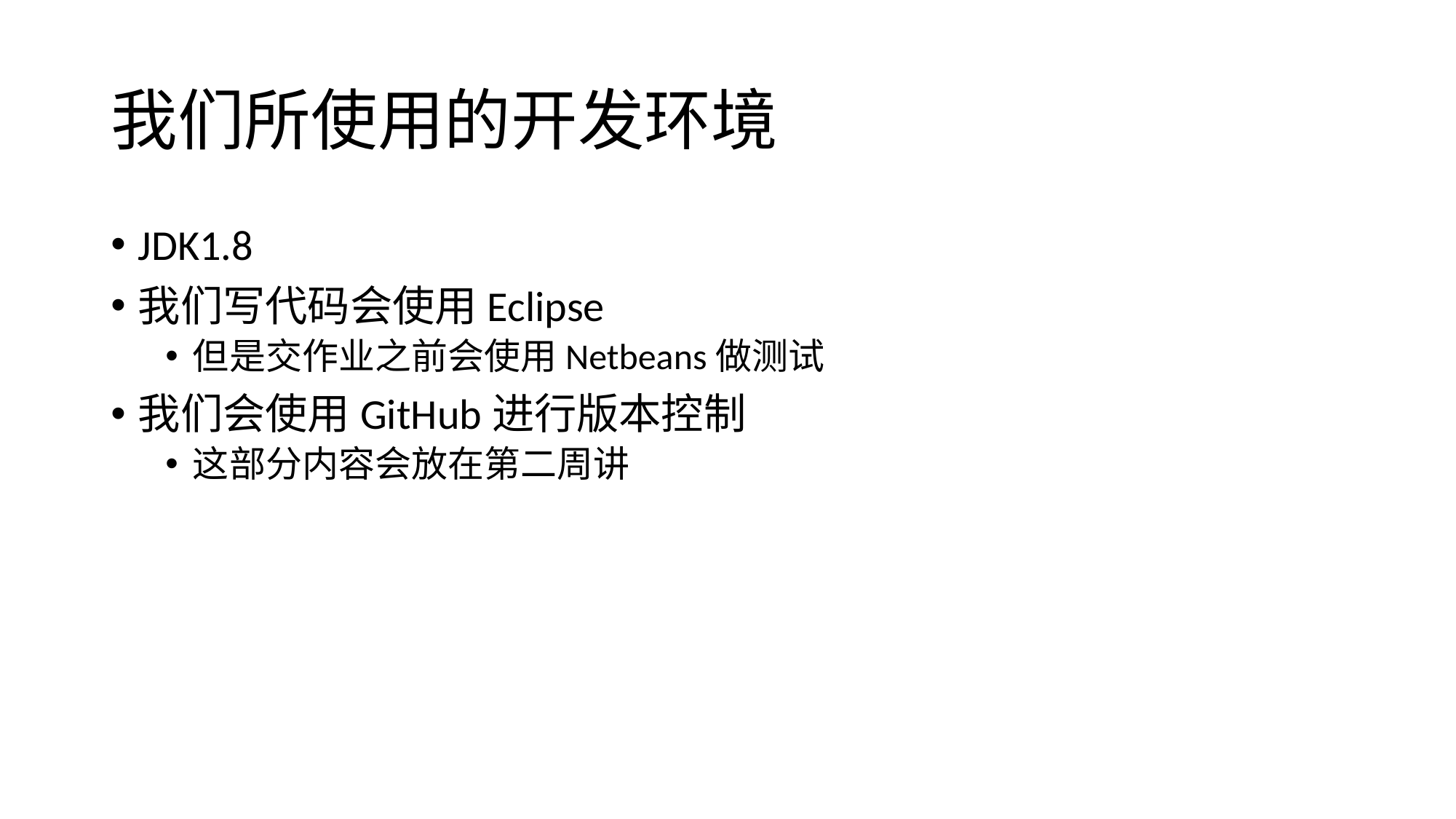

# 我们所使用的开发环境
JDK1.8
我们写代码会使用Eclipse
但是交作业之前会使用Netbeans做测试
我们会使用GitHub进行版本控制
这部分内容会放在第二周讲